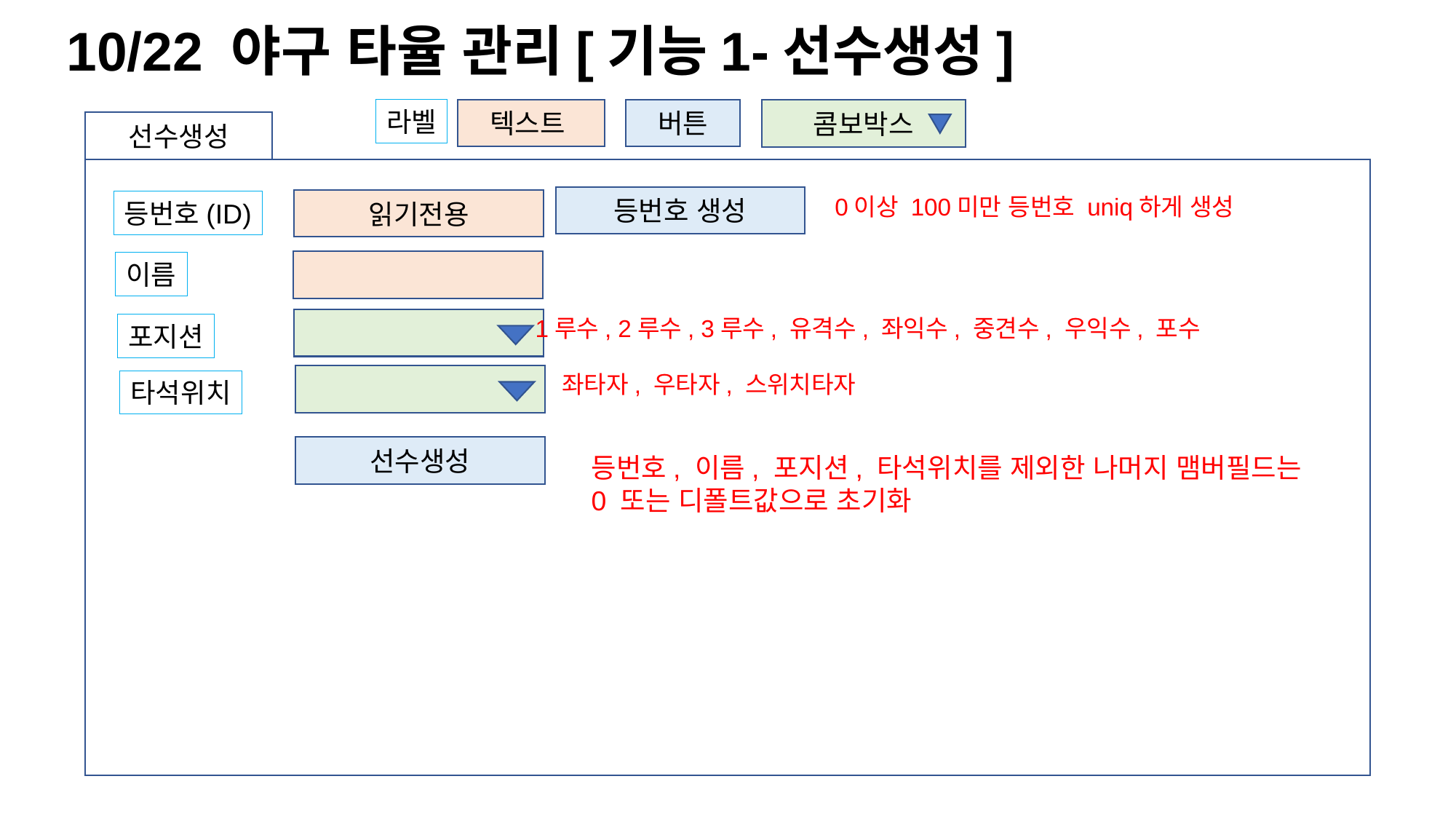

10/22 야구 타율 관리[기능1-선수생성]
라벨
텍스트
버튼
콤보박스
선수생성

0이상 100미만 등번호 uniq하게 생성
등번호 생성
읽기전용
등번호(ID)

이름
1루수, 2루수, 3루수, 유격수, 좌익수, 중견수, 우익수, 포수

포지션

좌타자, 우타자, 스위치타자

타석위치

선수생성
등번호, 이름, 포지션, 타석위치를 제외한 나머지 맴버필드는
0 또는 디폴트값으로 초기화